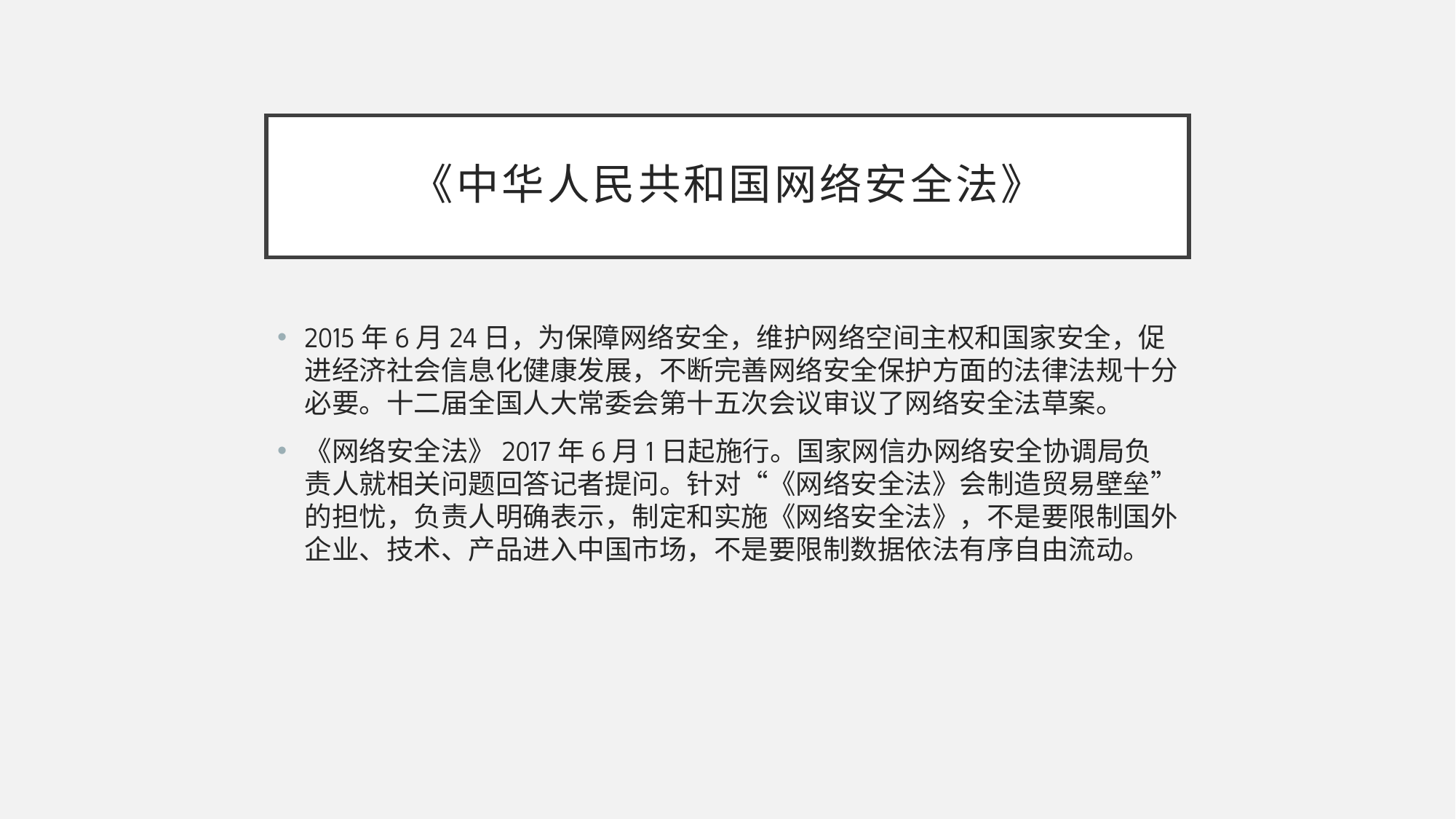

# 《中华人民共和国网络安全法》
2015年6月24日，为保障网络安全，维护网络空间主权和国家安全，促进经济社会信息化健康发展，不断完善网络安全保护方面的法律法规十分必要。十二届全国人大常委会第十五次会议审议了网络安全法草案。
《网络安全法》2017年6月1日起施行。国家网信办网络安全协调局负责人就相关问题回答记者提问。针对“《网络安全法》会制造贸易壁垒”的担忧，负责人明确表示，制定和实施《网络安全法》，不是要限制国外企业、技术、产品进入中国市场，不是要限制数据依法有序自由流动。